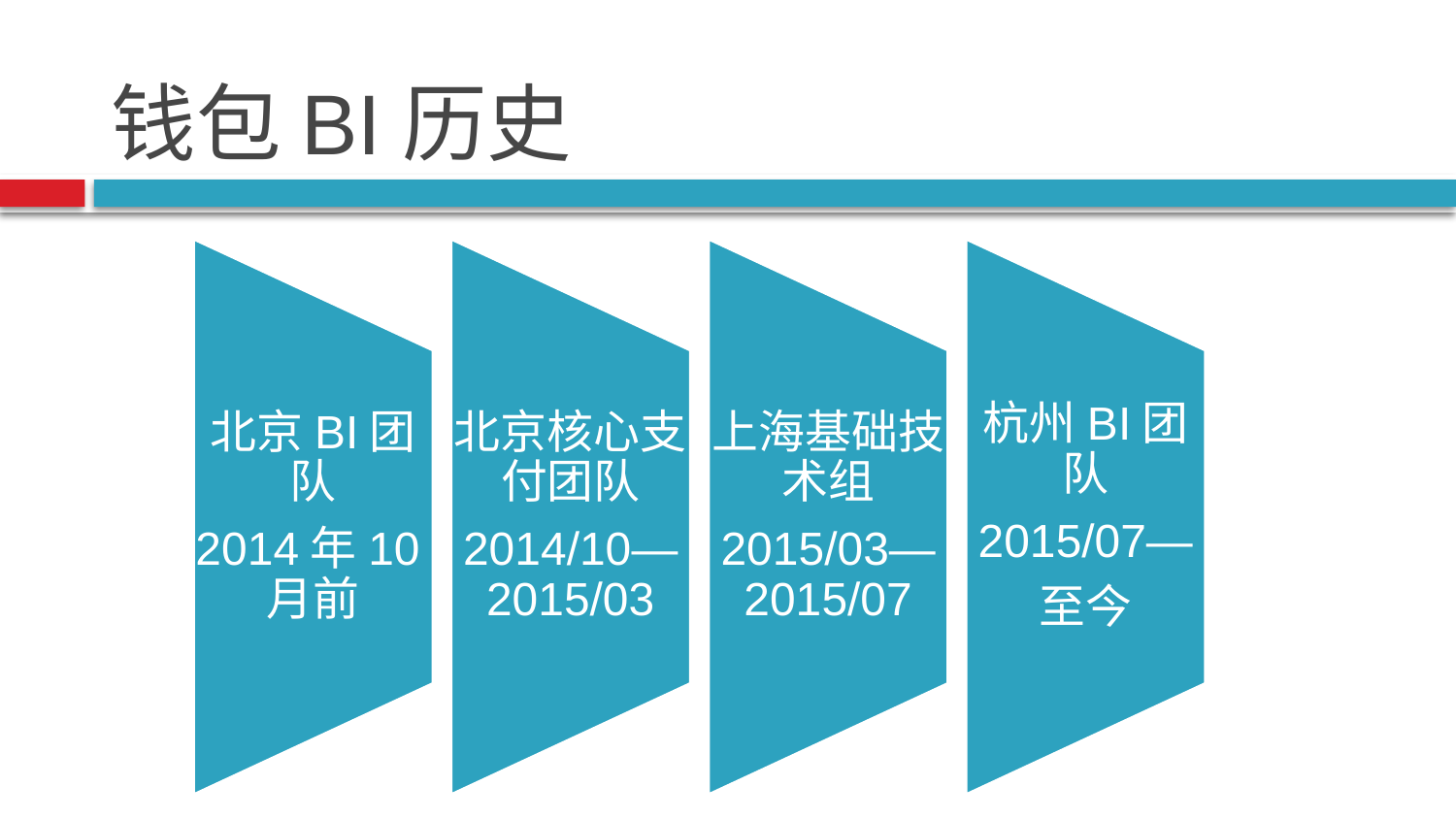

# 钱包BI历史
北京BI团队
2014年10月前
北京核心支付团队
2014/10—2015/03
上海基础技术组
2015/03—2015/07
杭州BI团队
2015/07—
至今